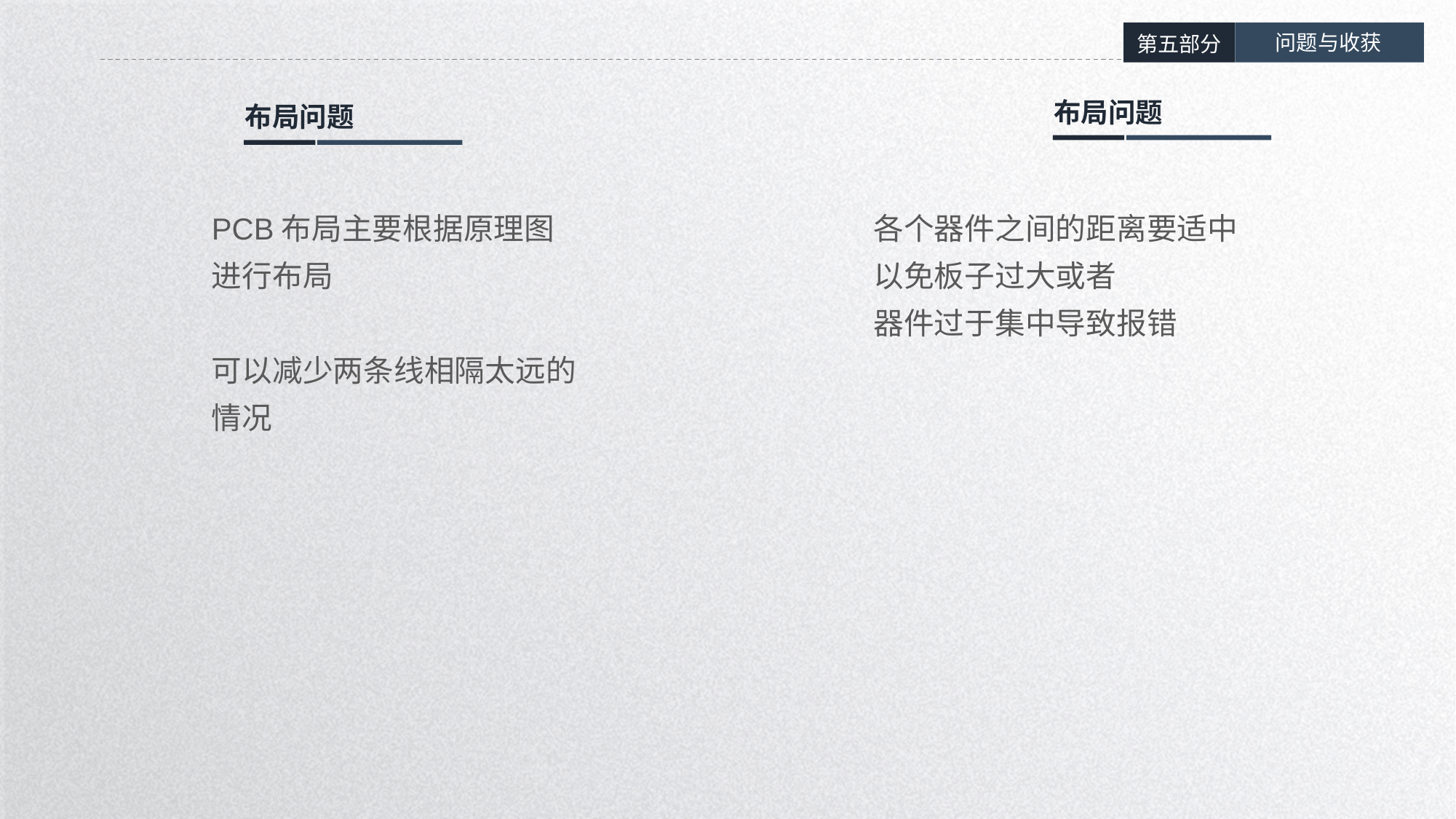

问题与收获
第五部分
布局问题
布局问题

PCB布局主要根据原理图进行布局

可以减少两条线相隔太远的情况
各个器件之间的距离要适中
以免板子过大或者
器件过于集中导致报错
延时符